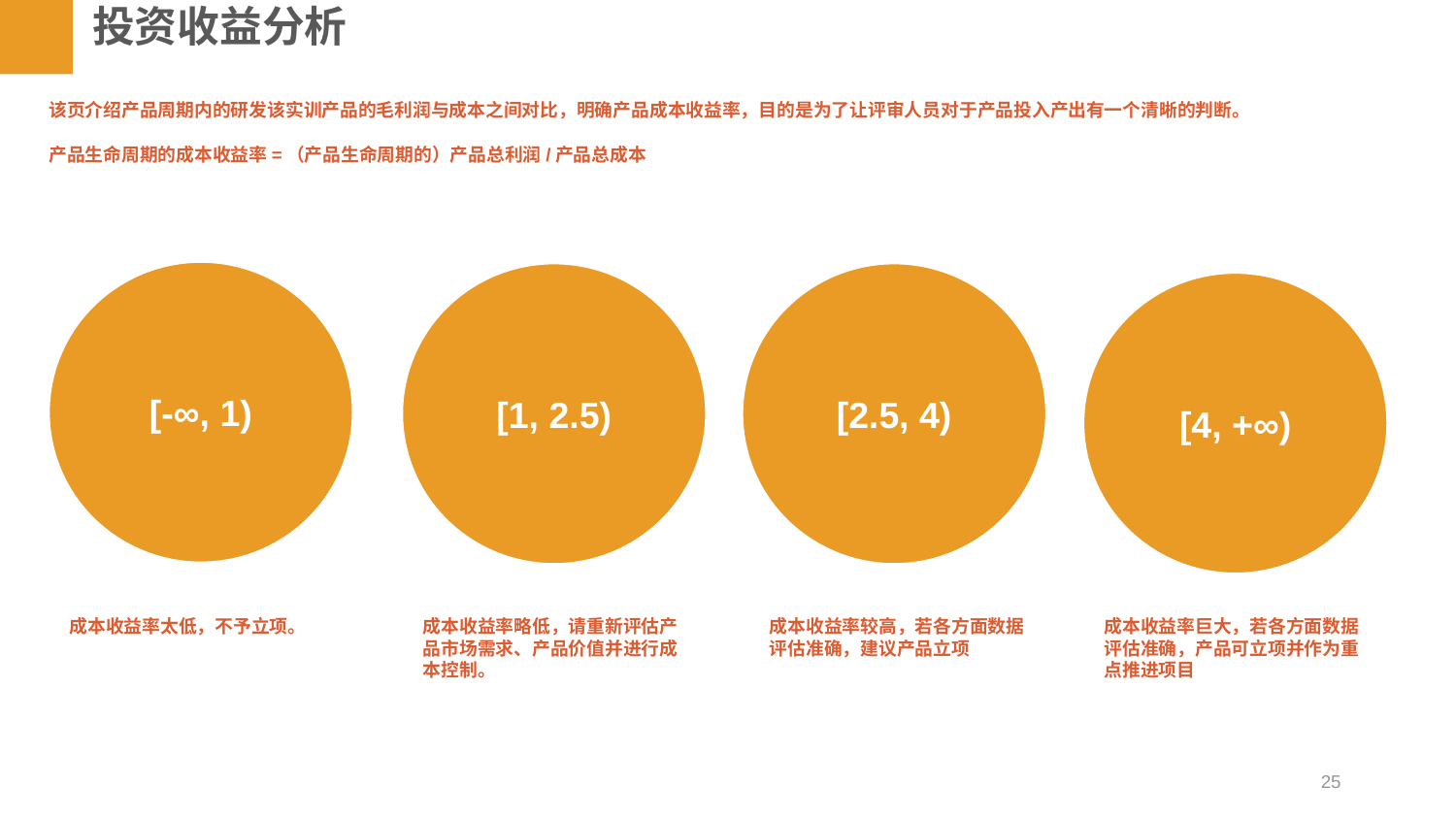

投资收益分析
该页介绍产品周期内的研发该实训产品的毛利润与成本之间对比，明确产品成本收益率，目的是为了让评审人员对于产品投入产出有一个清晰的判断。
产品生命周期的成本收益率=（产品生命周期的）产品总利润/产品总成本
[-∞, 1)
[1, 2.5)
[2.5, 4)
[4, +∞)

成本收益率太低，不予立项。
成本收益率略低，请重新评估产品市场需求、产品价值并进行成本控制。
成本收益率较高，若各方面数据评估准确，建议产品立项
成本收益率巨大，若各方面数据评估准确，产品可立项并作为重点推进项目
25